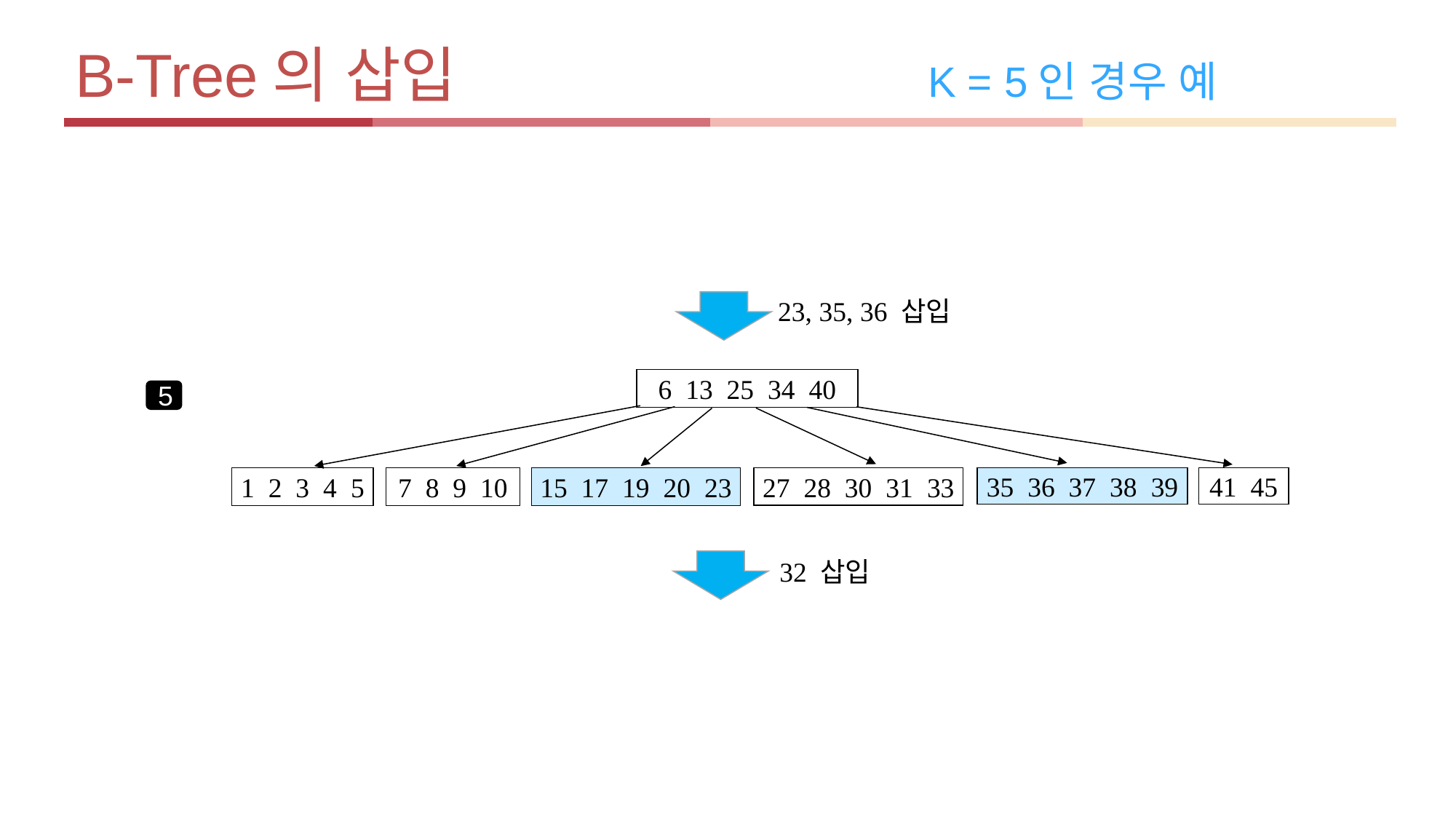

B-Tree의 삽입                           K = 5인 경우 예
23, 35, 36 삽입

6  13  25  34  40
5

27  28  30  31  33
35  36  37  38  39
41  45
1  2  3  4  5
7  8  9  10
15  17  19  20  23
32 삽입